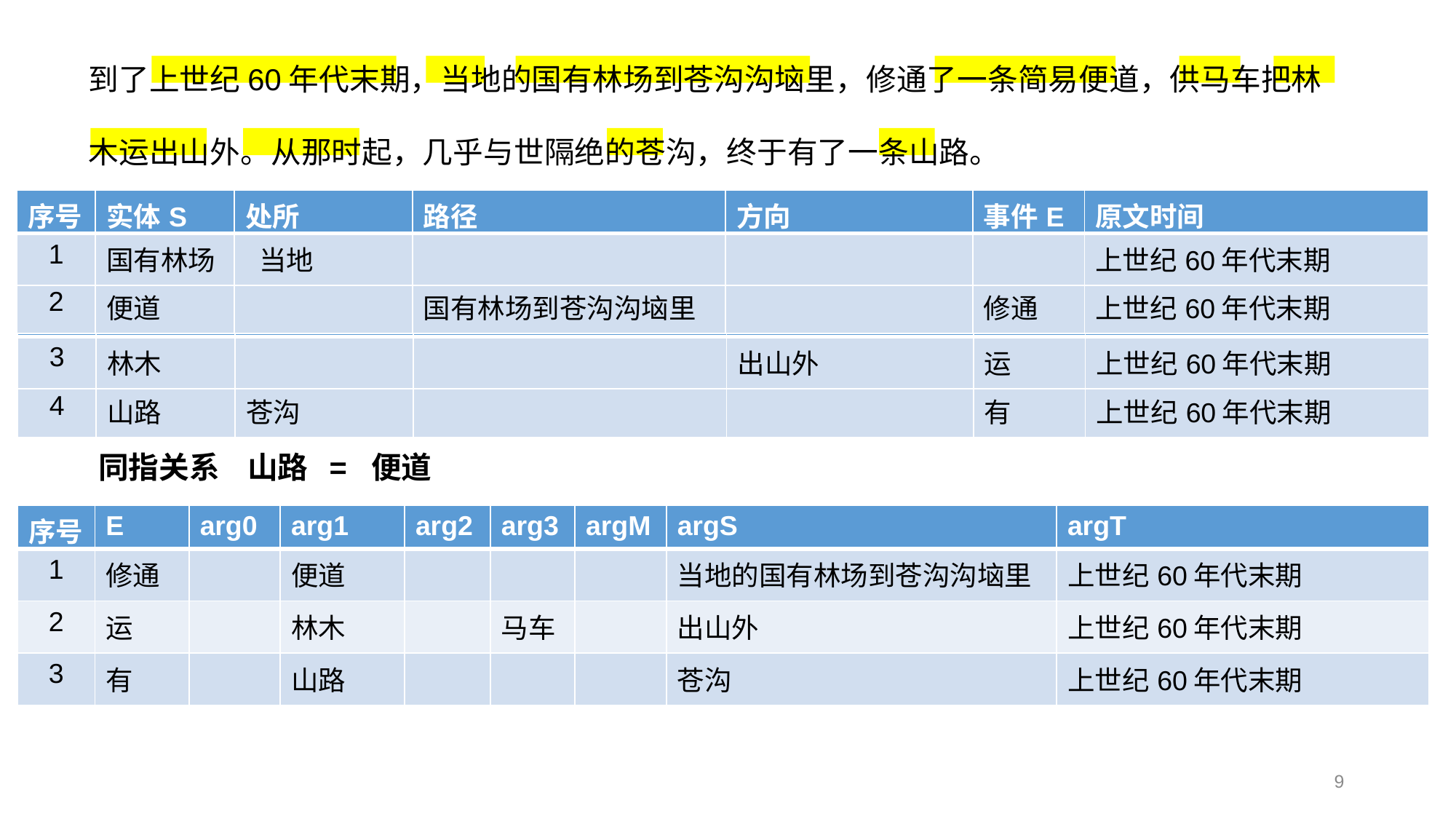

到了上世纪60年代末期，当地的国有林场到苍沟沟垴里，修通了一条简易便道，供马车把林木运出山外。从那时起，几乎与世隔绝的苍沟，终于有了一条山路。

| 序号 | 实体S | 处所 | 路径 | 方向 | 事件E | 原文时间 |
| --- | --- | --- | --- | --- | --- | --- |
| 1 | 国有林场 | 当地 |  |  |  | 上世纪60年代末期 |
| 序号 | 实体S |  | 路径 |  | 事件E | 原文时间 |
| --- | --- | --- | --- | --- | --- | --- |
| 2 | 便道 |  | 国有林场到苍沟沟垴里 |  | 修通 | 上世纪60年代末期 |
| 序号 | 实体S |  |  | 方向 | 事件E | 原文时间 |
| --- | --- | --- | --- | --- | --- | --- |
| 3 | 林木 |  |  | 出山外 | 运 | 上世纪60年代末期 |
| 序号 | 实体S | 处所 |  |  | 事件E | 原文时间 |
| --- | --- | --- | --- | --- | --- | --- |
| 4 | 山路 | 苍沟 |  |  | 有 | 上世纪60年代末期 |
同指关系    山路  =  便道
| 序号 | E | arg0 | arg1 | arg2 | arg3 | argM | argS | argT |
| --- | --- | --- | --- | --- | --- | --- | --- | --- |
| 1 | 修通 |  | 便道 |  |  |  | 当地的国有林场到苍沟沟垴里 | 上世纪60年代末期 |
| 2 | 运 |  | 林木 |  | 马车 |  | 出山外 | 上世纪60年代末期 |
| 3 | 有 |  | 山路 |  |  |  | 苍沟 | 上世纪60年代末期 |
9